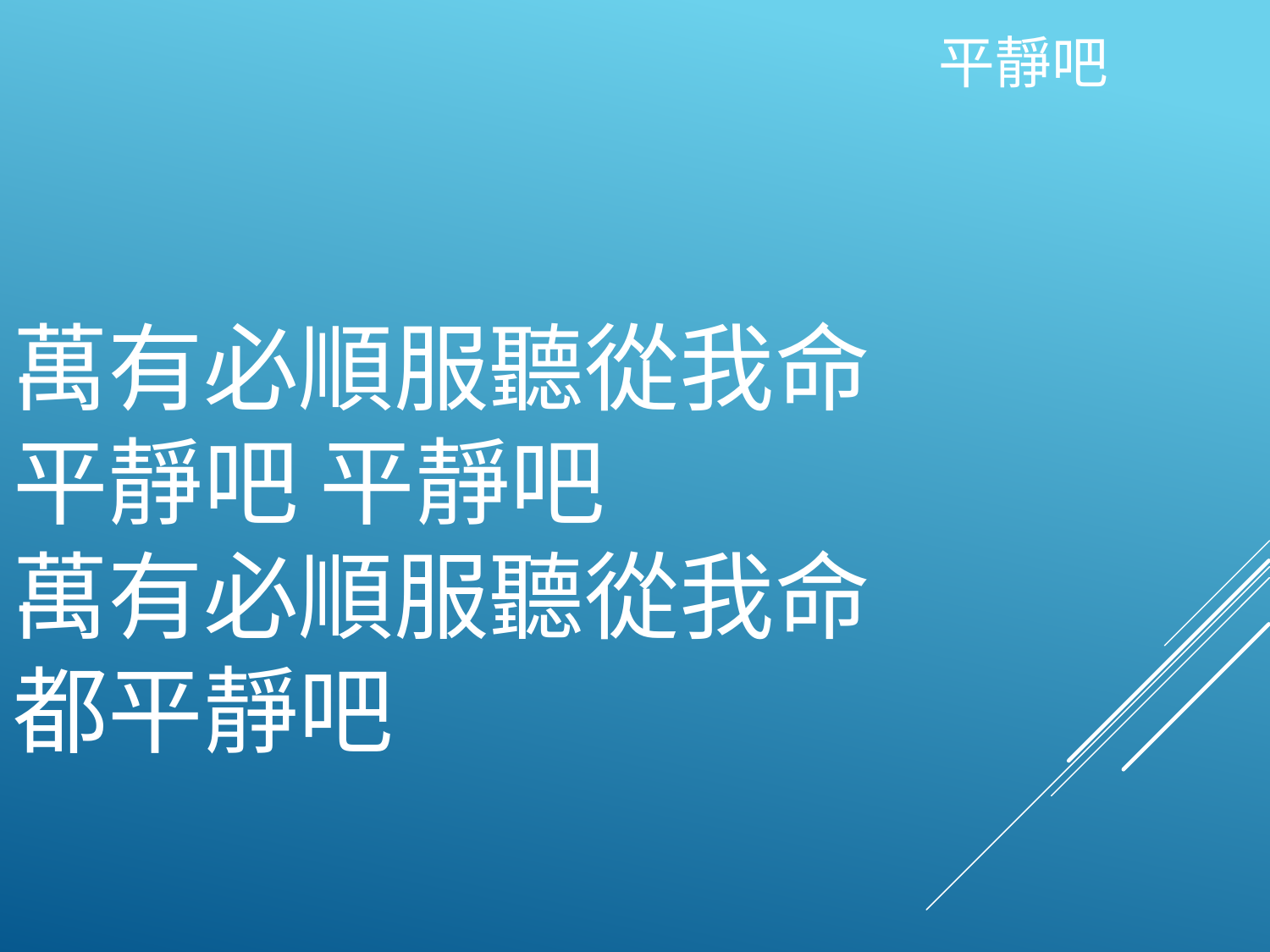

平靜吧
# 萬有必順服聽從我命 平靜吧 平靜吧 萬有必順服聽從我命 都平靜吧